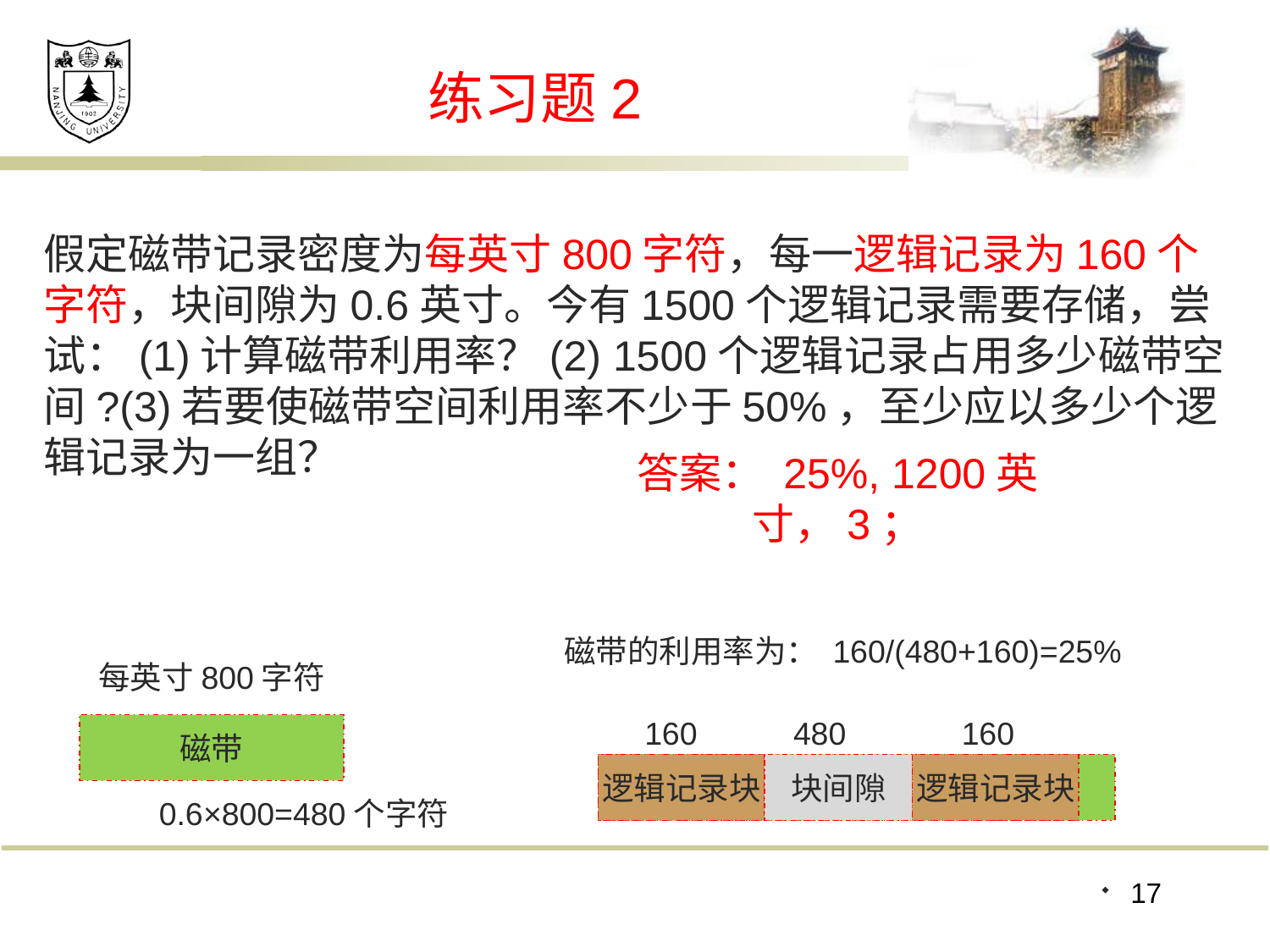

# 练习题2
假定磁带记录密度为每英寸800字符，每一逻辑记录为160个字符，块间隙为0.6英寸。今有1500个逻辑记录需要存储，尝试：(1)计算磁带利用率？(2) 1500个逻辑记录占用多少磁带空间?(3)若要使磁带空间利用率不少于50%，至少应以多少个逻辑记录为一组？

答案： 25%, 1200英寸，3；
磁带的利用率为： 160/(480+160)=25%
每英寸800字符
160
480
160
磁带
逻辑记录块
块间隙

逻辑记录块
0.6×800=480个字符
17